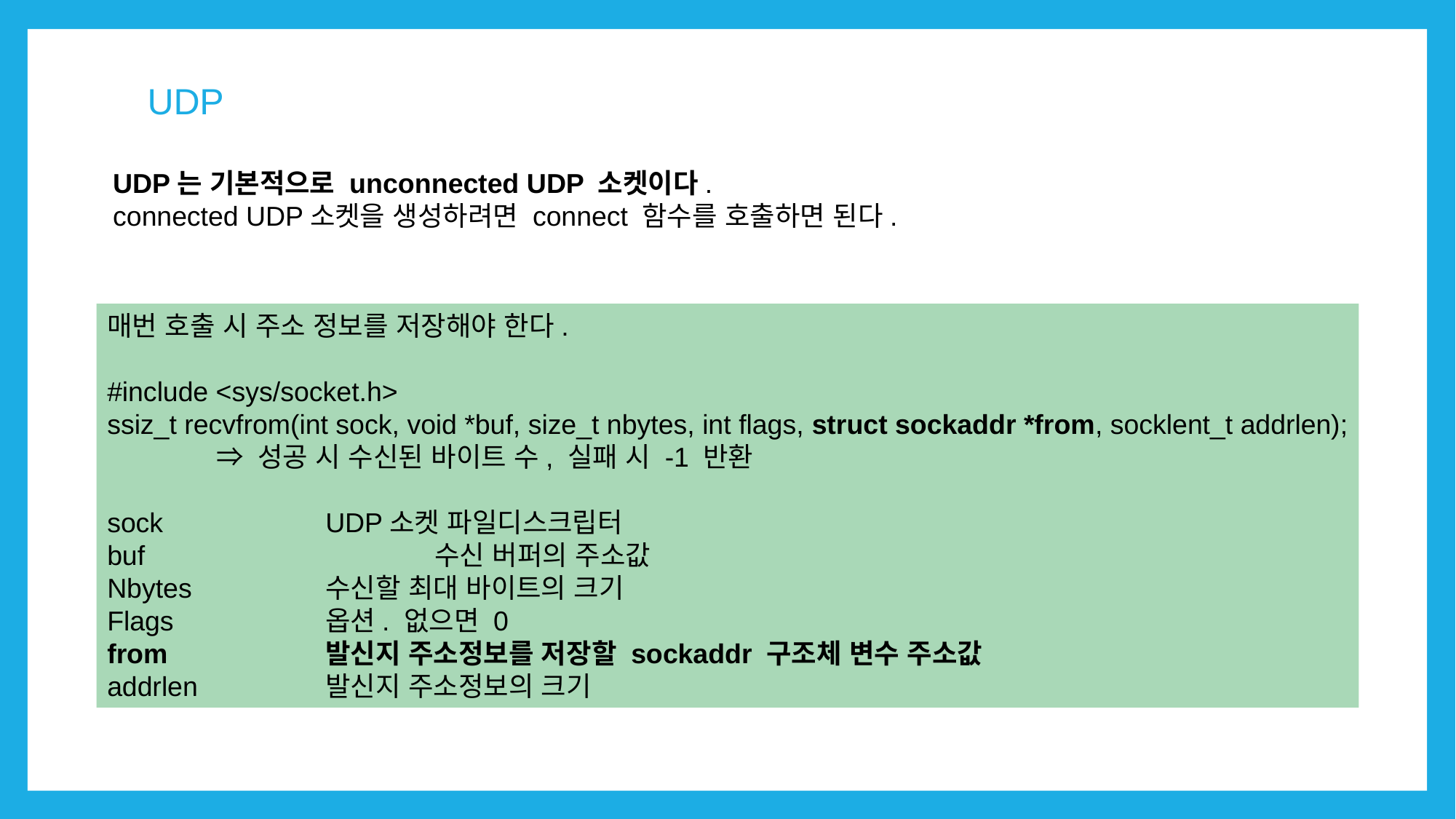

# UDP
UDP는 기본적으로 unconnected UDP 소켓이다.
connected UDP소켓을 생성하려면 connect 함수를 호출하면 된다.
매번 호출 시 주소 정보를 저장해야 한다.

#include <sys/socket.h>
ssiz_t recvfrom(int sock, void *buf, size_t nbytes, int flags, struct sockaddr *from, socklent_t addrlen);
	⇒ 성공 시 수신된 바이트 수, 실패 시 -1 반환

sock		UDP소켓 파일디스크립터
buf			수신 버퍼의 주소값
Nbytes		수신할 최대 바이트의 크기
Flags		옵션. 없으면 0
from		발신지 주소정보를 저장할 sockaddr 구조체 변수 주소값
addrlen		발신지 주소정보의 크기